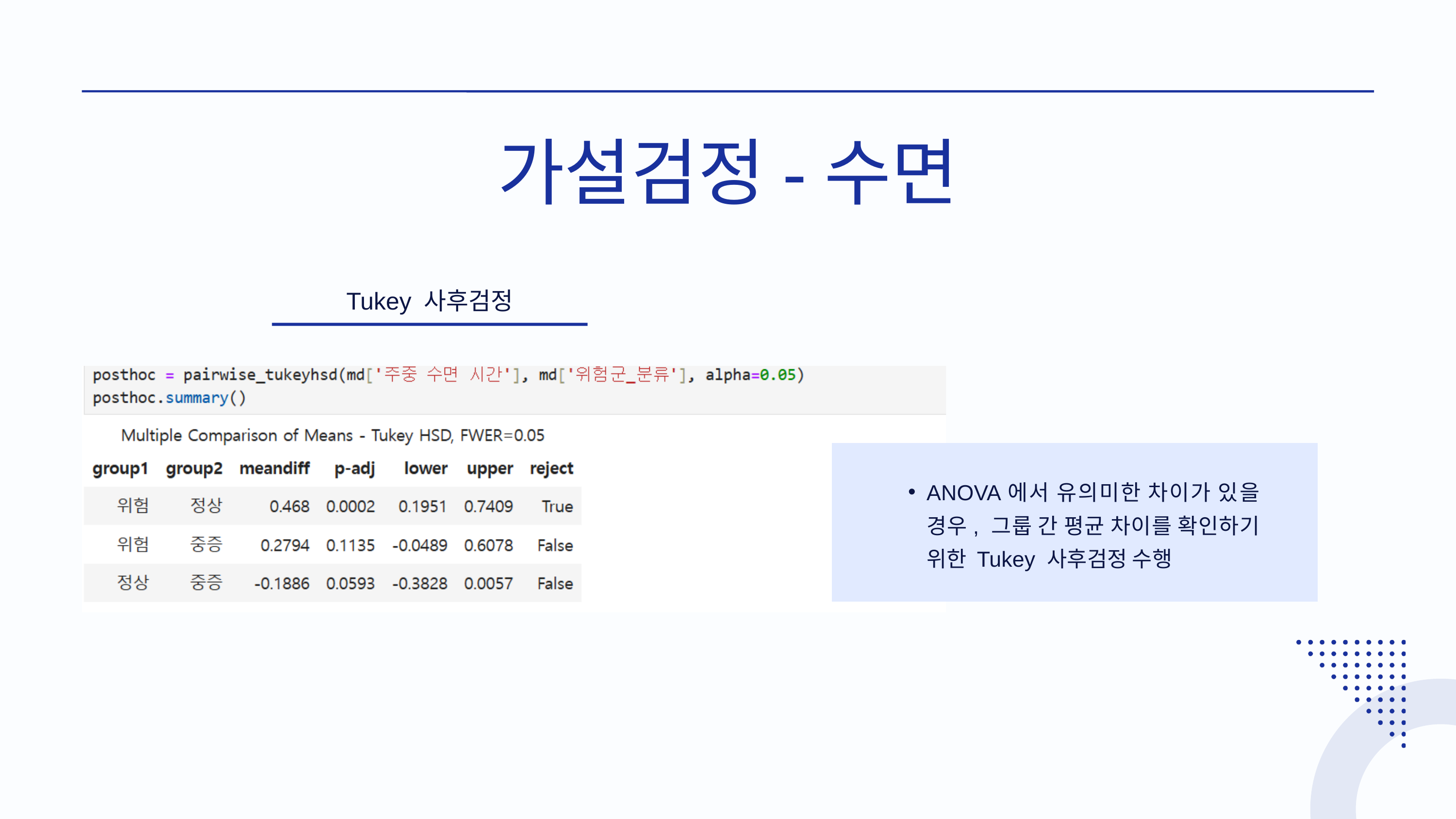

가설검정-수면
Tukey 사후검정

ANOVA에서 유의미한 차이가 있을 경우, 그룹 간 평균 차이를 확인하기 위한 Tukey 사후검정 수행